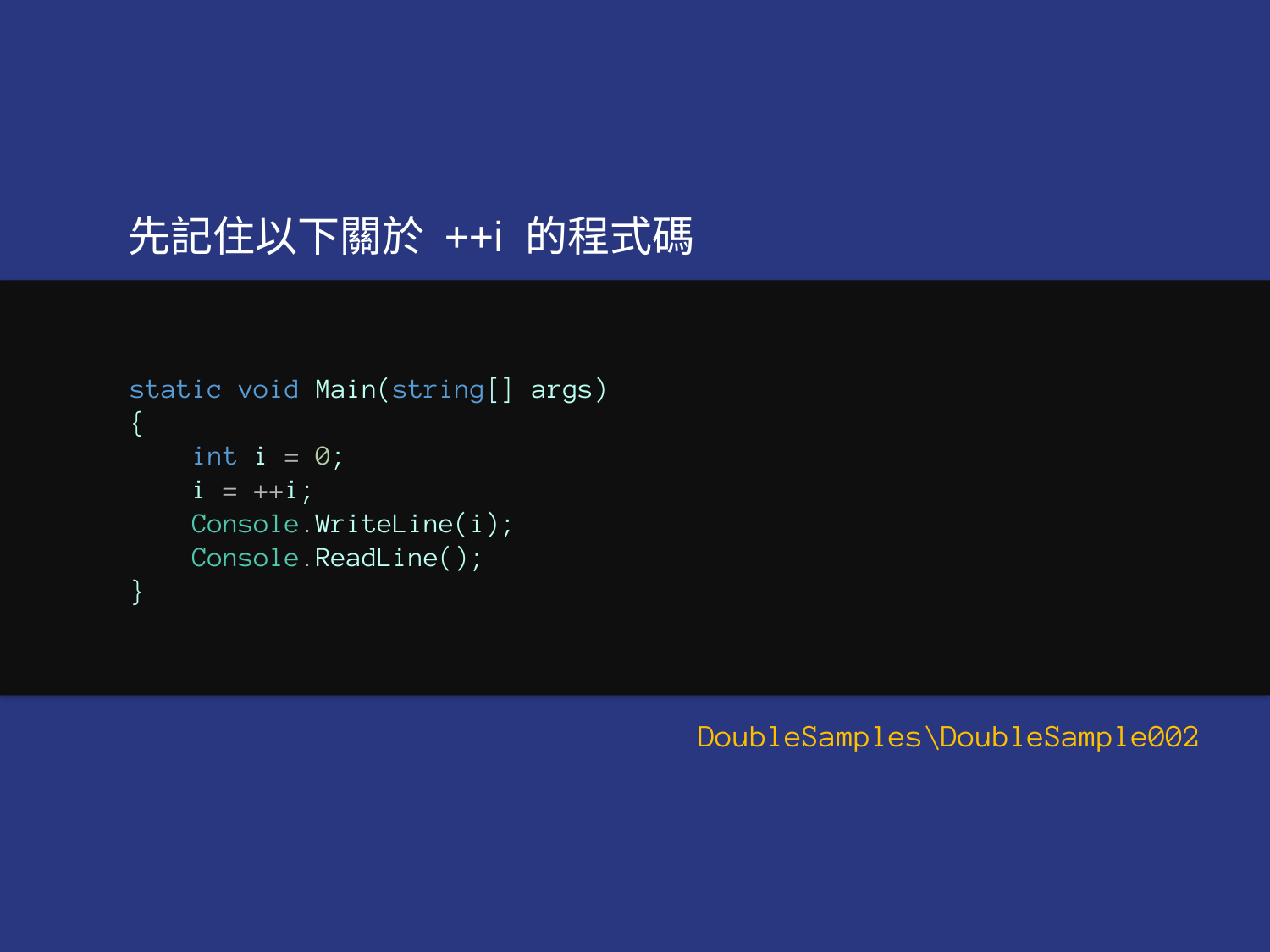

先記住以下關於 ++i 的程式碼

static void Main(string[] args)
{
    int i = 0;
    i = ++i;
    Console.WriteLine(i);
    Console.ReadLine();
}
DoubleSamples\DoubleSample002